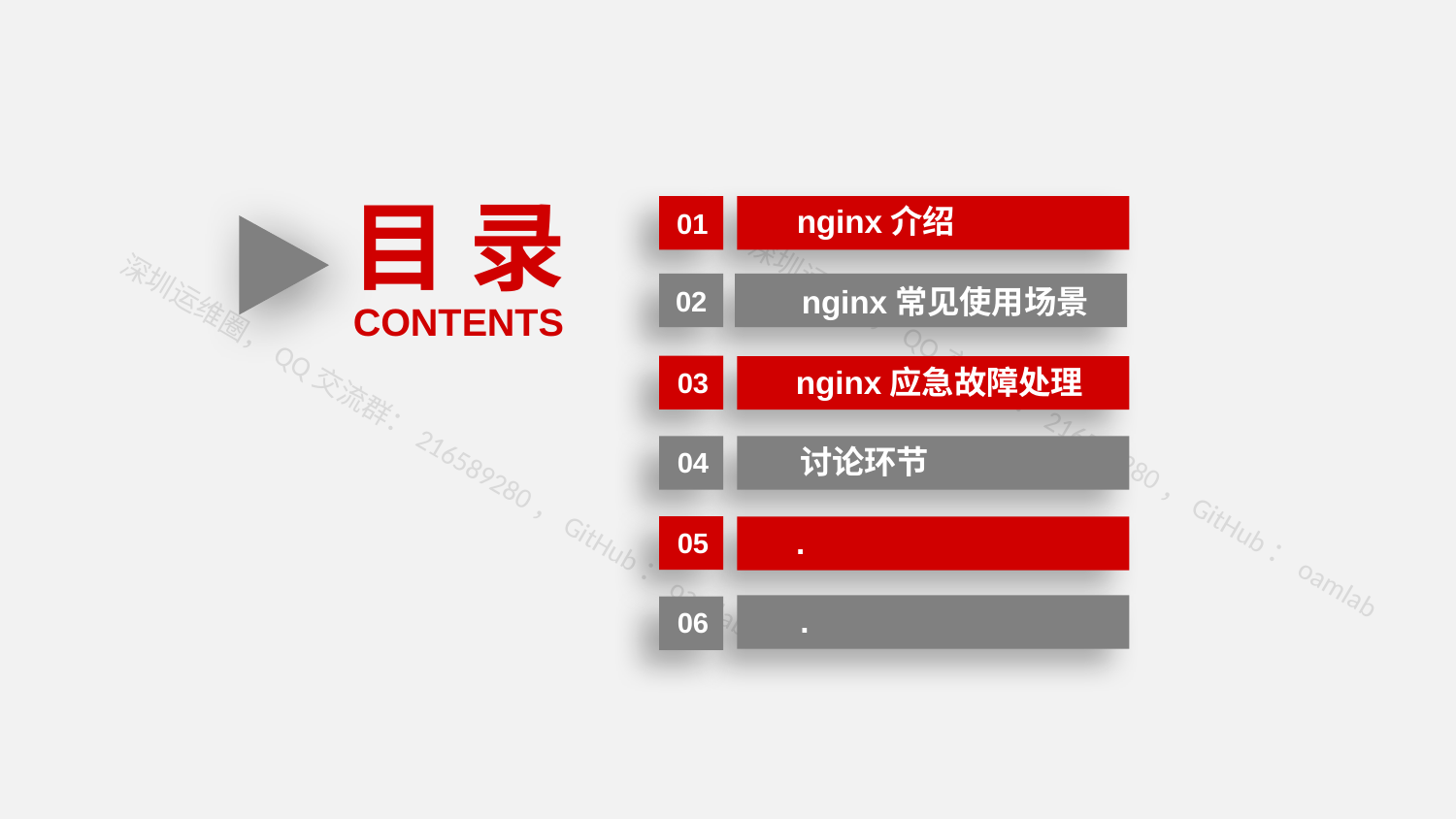

目 录
CONTENTS
nginx介绍

01

nginx常见使用场景

02
nginx应急故障处理

03
讨论环节

04
.

05
.

06